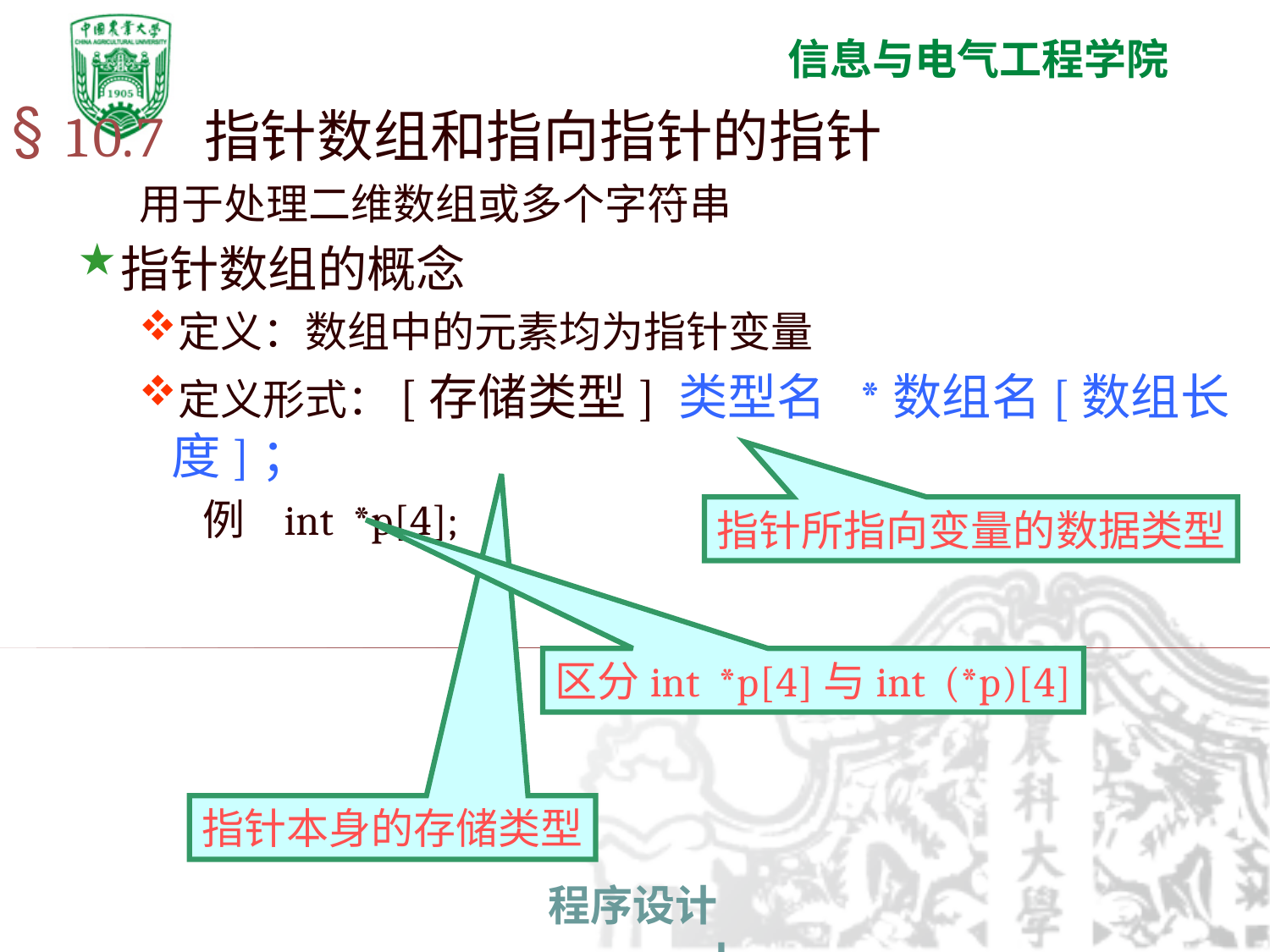

10.7  指针数组和指向指针的指针
用于处理二维数组或多个字符串
指针数组的概念
定义：数组中的元素均为指针变量
定义形式：[存储类型] 类型名  *数组名[数组长度]；
例   int  *p[4];
指针所指向变量的数据类型
区分int  *p[4]与int  (*p)[4]
指针本身的存储类型